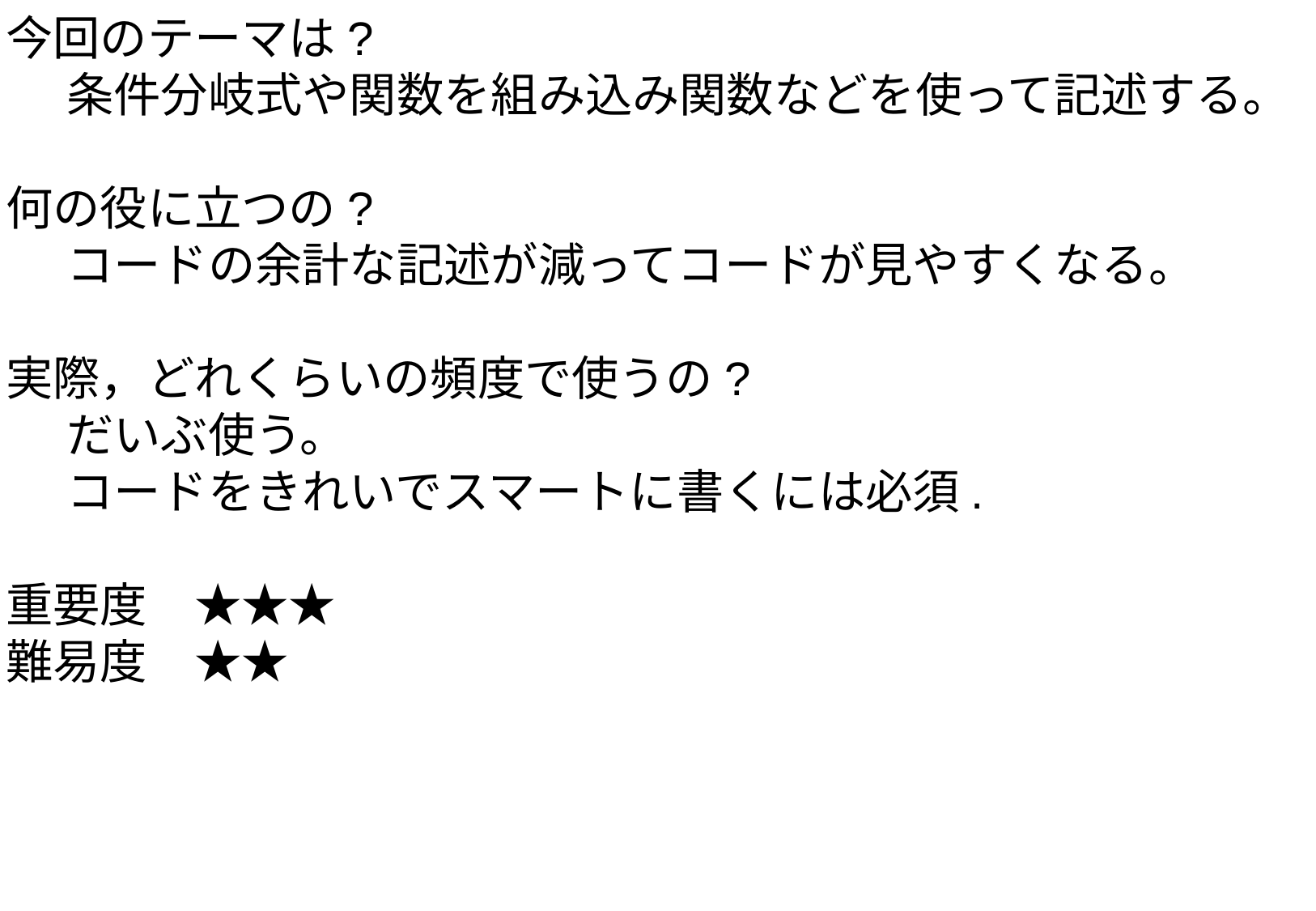

今回のテーマは?
条件分岐式や関数を組み込み関数などを使って記述する。

何の役に立つの?
コードの余計な記述が減ってコードが見やすくなる。

実際，どれくらいの頻度で使うの?
だいぶ使う。
コードをきれいでスマートに書くには必須.

重要度　★★★
難易度　★★